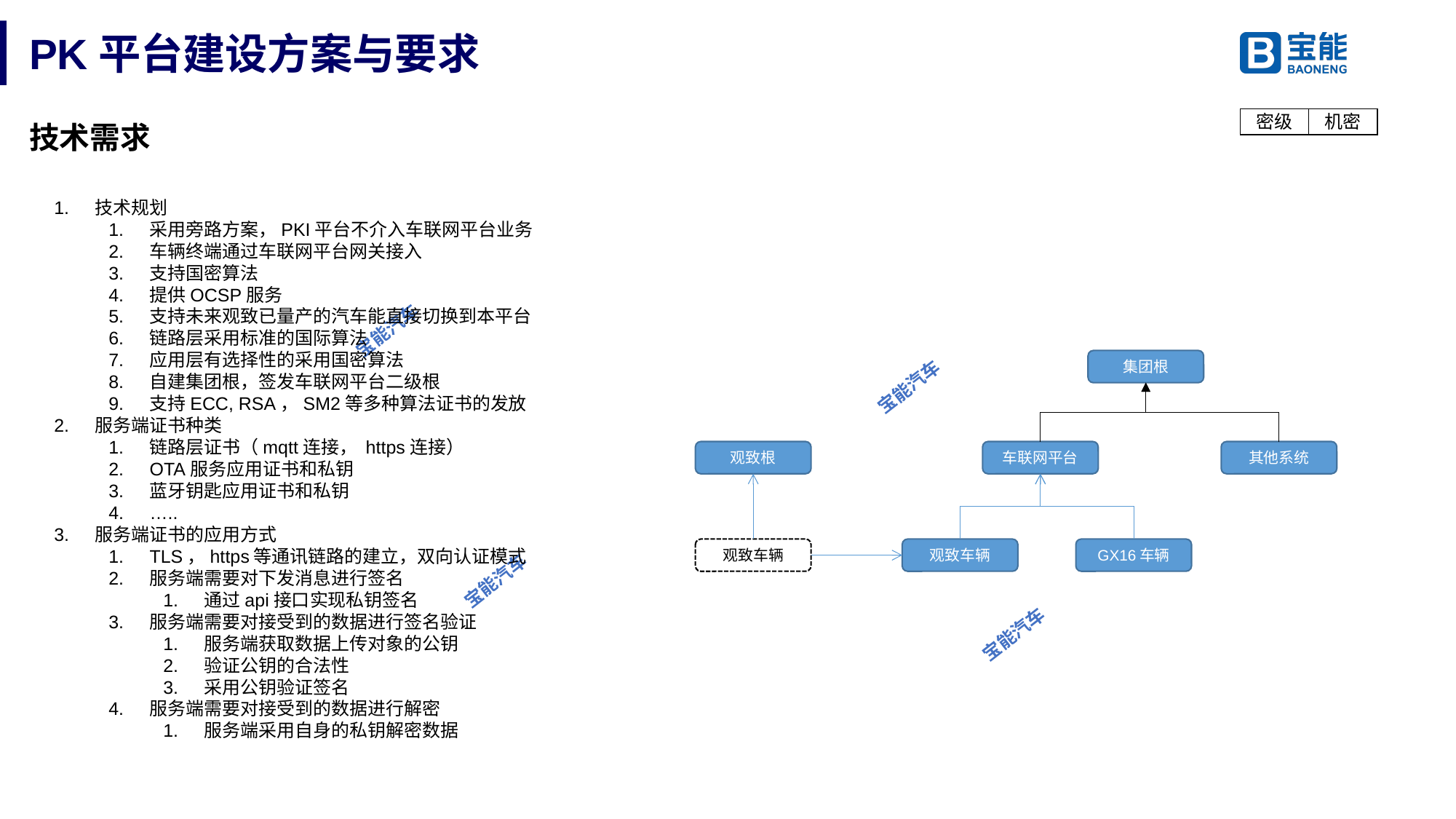

# PK平台建设方案与要求
技术需求
技术规划
采用旁路方案，PKI平台不介入车联网平台业务
车辆终端通过车联网平台网关接入
支持国密算法
提供OCSP服务
支持未来观致已量产的汽车能直接切换到本平台
链路层采用标准的国际算法
应用层有选择性的采用国密算法
自建集团根，签发车联网平台二级根
支持ECC, RSA，SM2等多种算法证书的发放
服务端证书种类
链路层证书（mqtt连接， https连接）
OTA服务应用证书和私钥
蓝牙钥匙应用证书和私钥
…..
服务端证书的应用方式
TLS，https等通讯链路的建立，双向认证模式
服务端需要对下发消息进行签名
通过api接口实现私钥签名
服务端需要对接受到的数据进行签名验证
服务端获取数据上传对象的公钥
验证公钥的合法性
采用公钥验证签名
服务端需要对接受到的数据进行解密
服务端采用自身的私钥解密数据

集团根
观致根
车联网平台
其他系统
观致车辆
观致车辆
GX16车辆